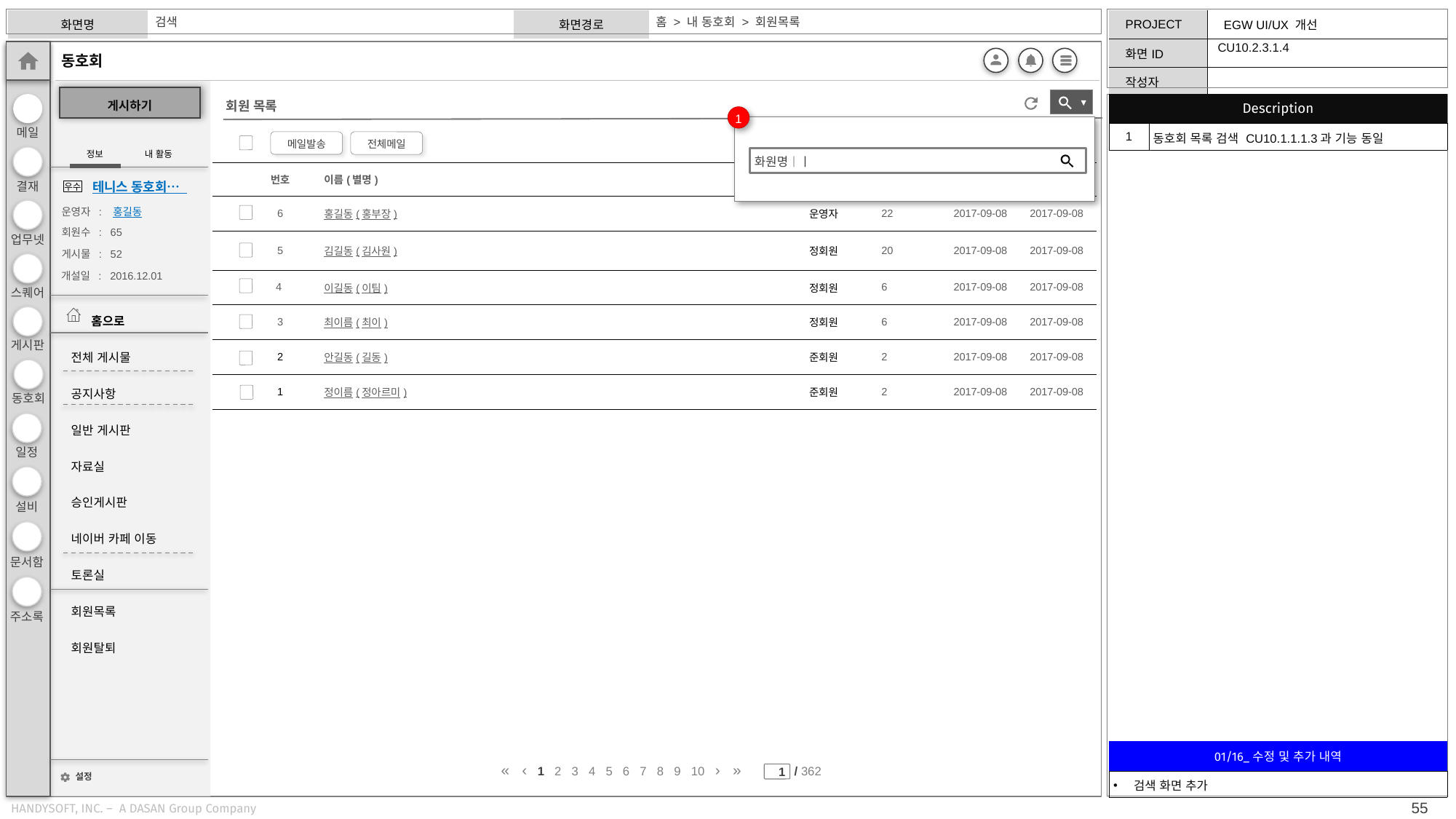

홈 > 내 동호회 > 회원목록
검색
CU10.2.3.1.4
▼

| Description |  |
| --- | --- |
| 1 | 동호회 목록 검색 CU10.1.1.1.3과 기능 동일 |
회원 목록
1

화원명ㅣㅣ

 15개

메일발송
전체메일

전체

필터
|  | 번호 | 이름(별명) | 등급 | 방문수 | 최근방문일 | 가입일 |
| --- | --- | --- | --- | --- | --- | --- |
|  | 6 | 홍길동(홍부장) | 운영자 | 22 | 2017-09-08 | 2017-09-08 |
|  | 5 | 김길동(김사원) | 정회원 | 20 | 2017-09-08 | 2017-09-08 |
|  | 4 | 이길동(이팀) | 정회원 | 6 | 2017-09-08 | 2017-09-08 |
|  | 3 | 최이름(최이) | 정회원 | 6 | 2017-09-08 | 2017-09-08 |
|  | 2 | 안길동(길동) | 준회원 | 2 | 2017-09-08 | 2017-09-08 |
|  | 1 | 정이름(정아르미) | 준회원 | 2 | 2017-09-08 | 2017-09-08 |

| 01/16\_수정 및 추가 내역 |
| --- |
| 검색 화면 추가 |
«   ‹   1   2   3   4   5   6   7   8   9   10   ›   »
/ 362
1